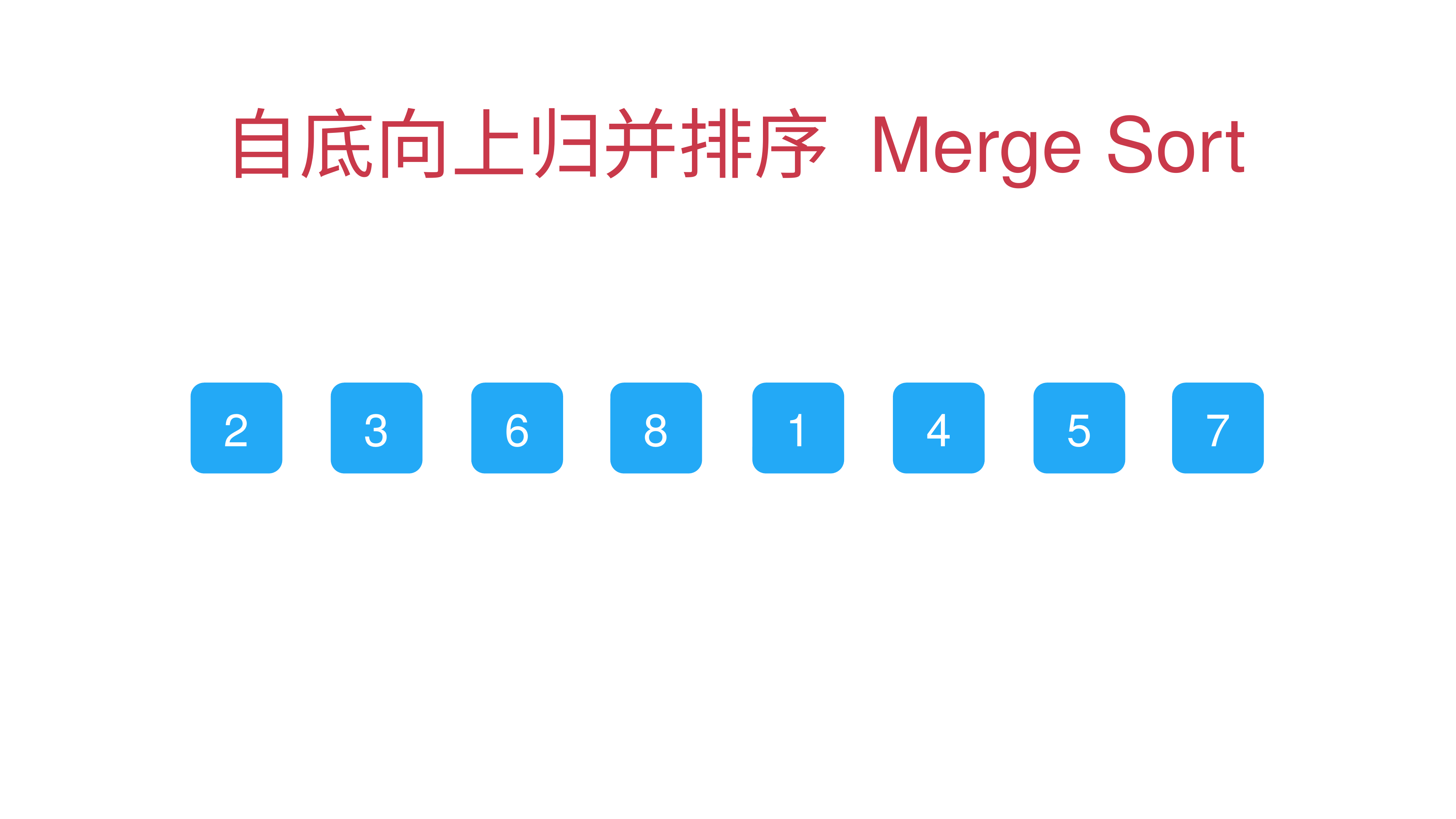

# 自底向上归并排序 Merge Sort
2
3
6
8
1
4
5
7